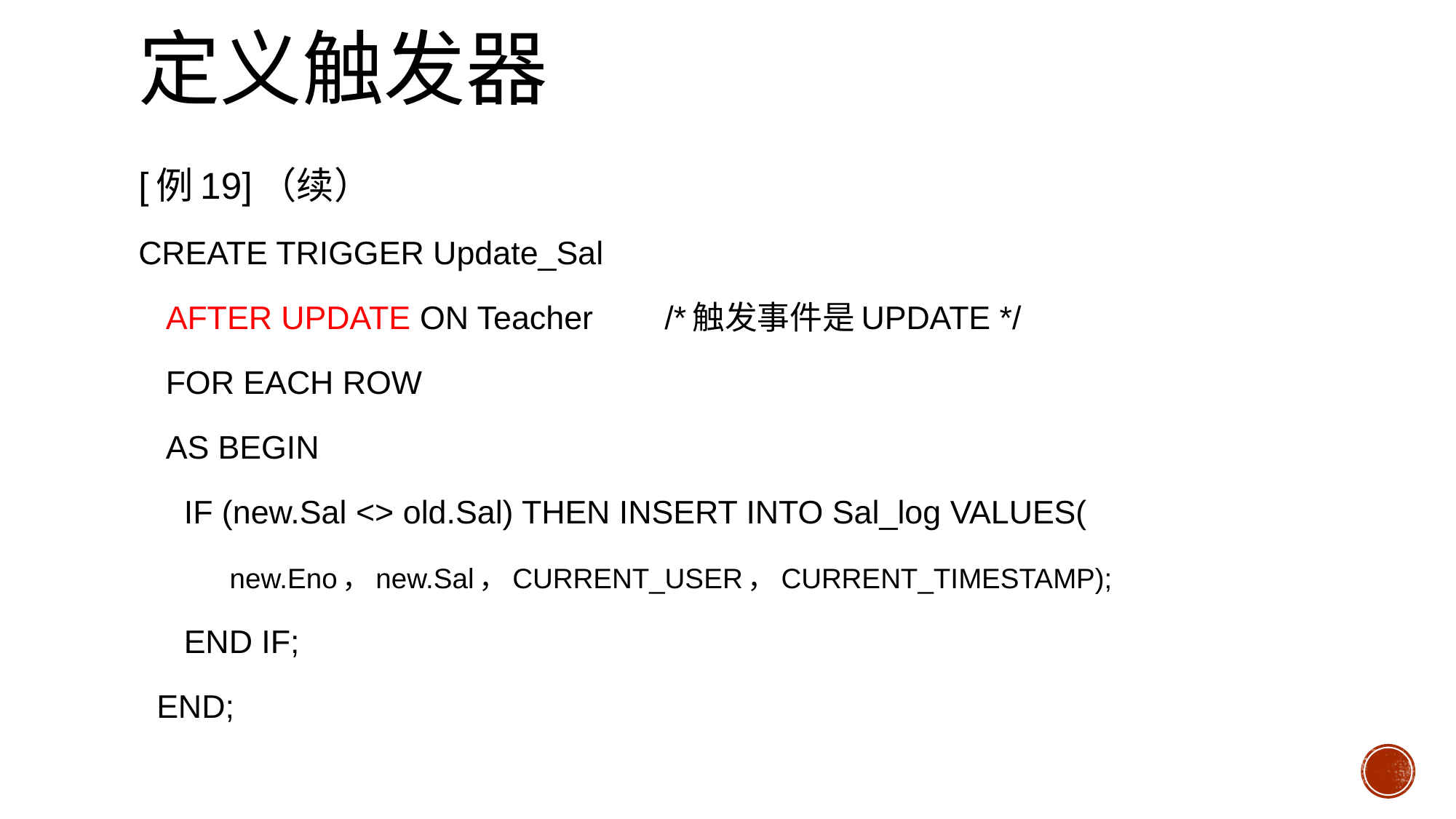

# 定义触发器
[例19]（续）
CREATE TRIGGER Update_Sal
   AFTER UPDATE ON Teacher    	/*触发事件是UPDATE */
   FOR EACH ROW
   AS BEGIN
     IF (new.Sal <> old.Sal) THEN INSERT INTO Sal_log VALUES(
          new.Eno，new.Sal，CURRENT_USER，CURRENT_TIMESTAMP);
     END IF;
  END;

42